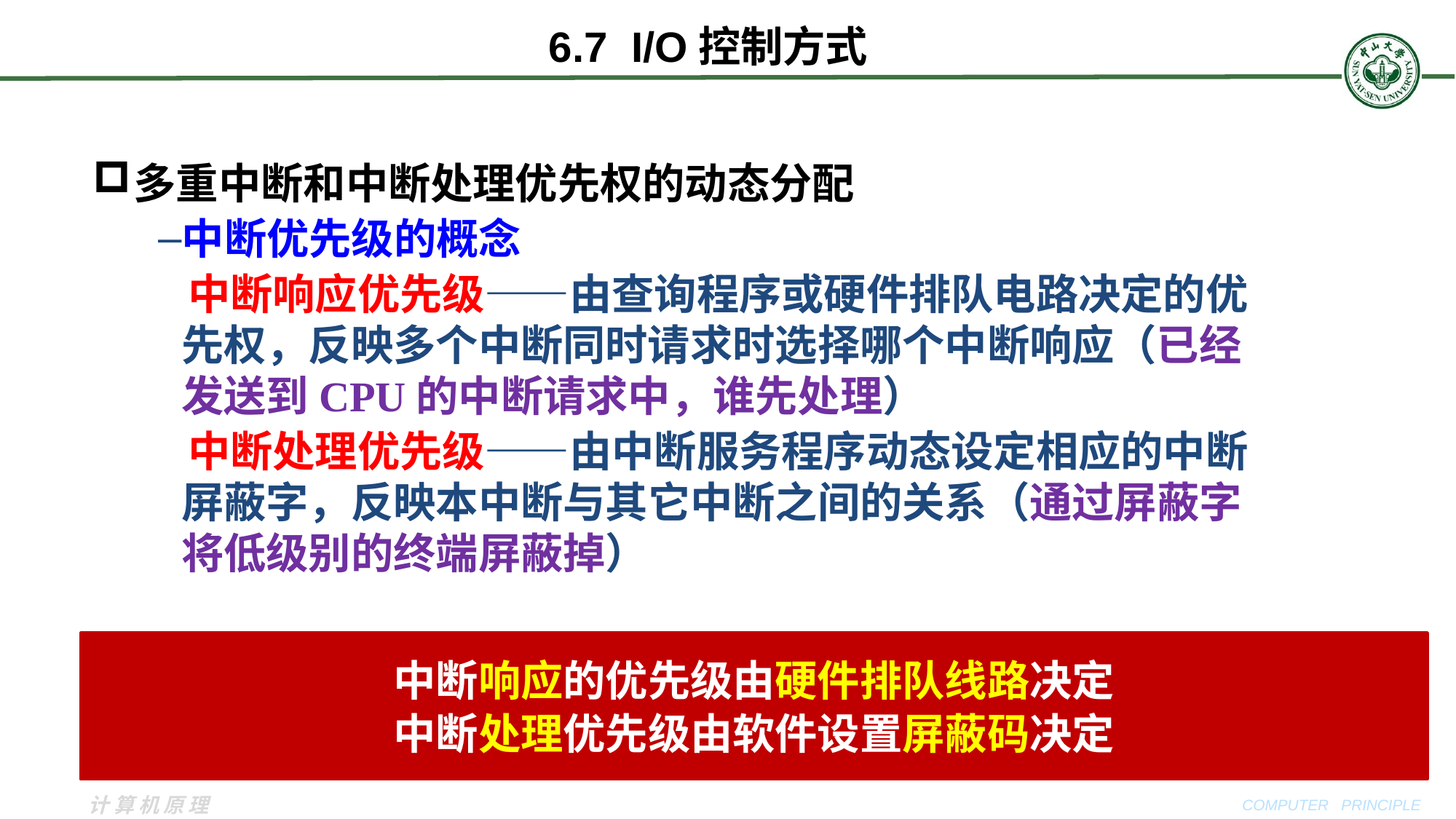

多重中断和中断处理优先权的动态分配
中断优先级的概念
  中断响应优先级——由查询程序或硬件排队电路决定的优先权，反映多个中断同时请求时选择哪个中断响应（已经发送到CPU的中断请求中，谁先处理）
  中断处理优先级——由中断服务程序动态设定相应的中断屏蔽字，反映本中断与其它中断之间的关系（通过屏蔽字将低级别的终端屏蔽掉）
中断响应的优先级由硬件排队线路决定
中断处理优先级由软件设置屏蔽码决定